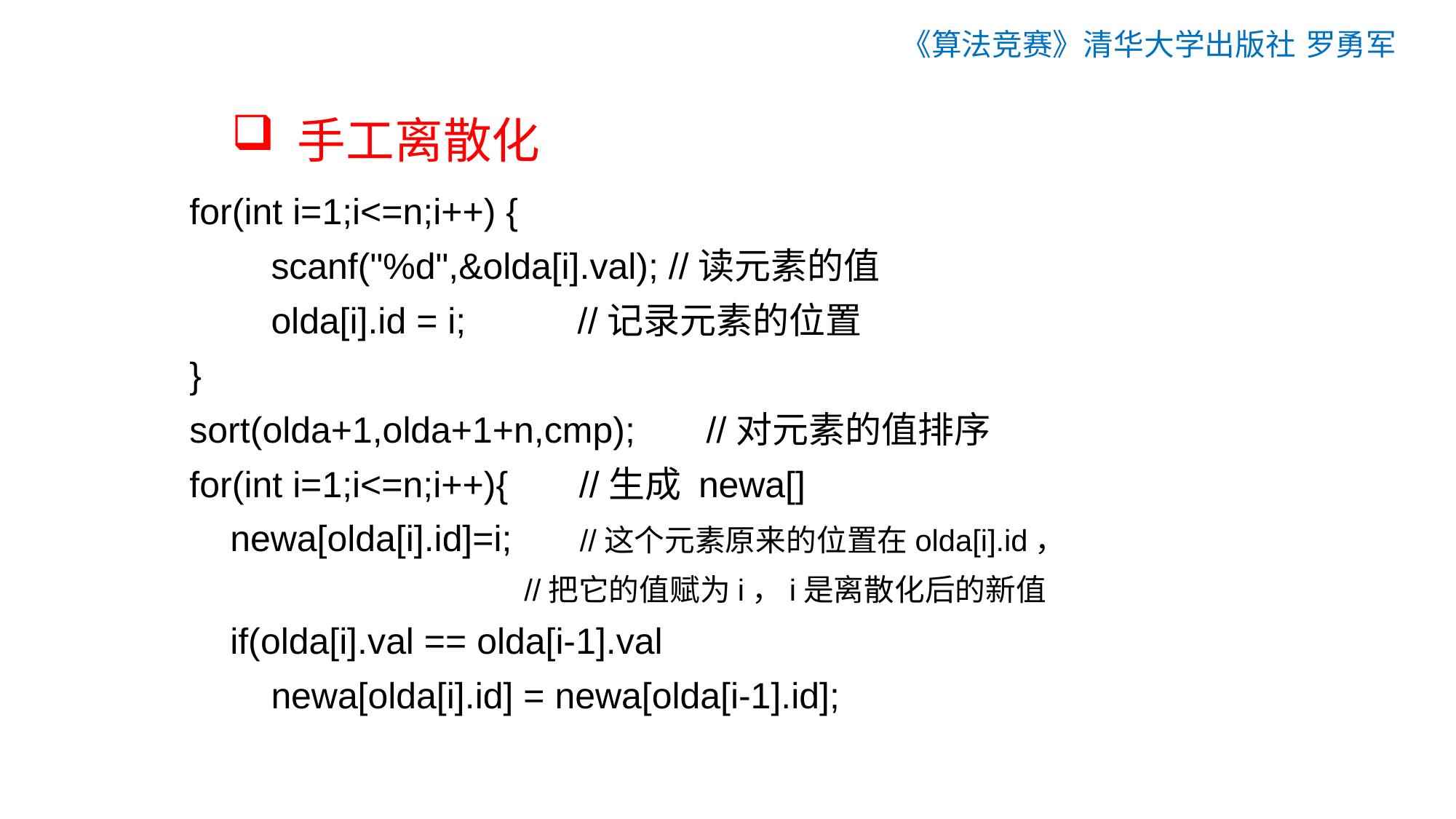

《算法竞赛》清华大学出版社 罗勇军
# 手工离散化
for(int i=1;i<=n;i++) {
        scanf("%d",&olda[i].val); //读元素的值
        olda[i].id = i;           //记录元素的位置
}
sort(olda+1,olda+1+n,cmp);       //对元素的值排序
for(int i=1;i<=n;i++){       //生成 newa[]
    newa[olda[i].id]=i;       //这个元素原来的位置在olda[i].id，
                                        //把它的值赋为i，i是离散化后的新值
    if(olda[i].val == olda[i-1].val
        newa[olda[i].id] = newa[olda[i-1].id];